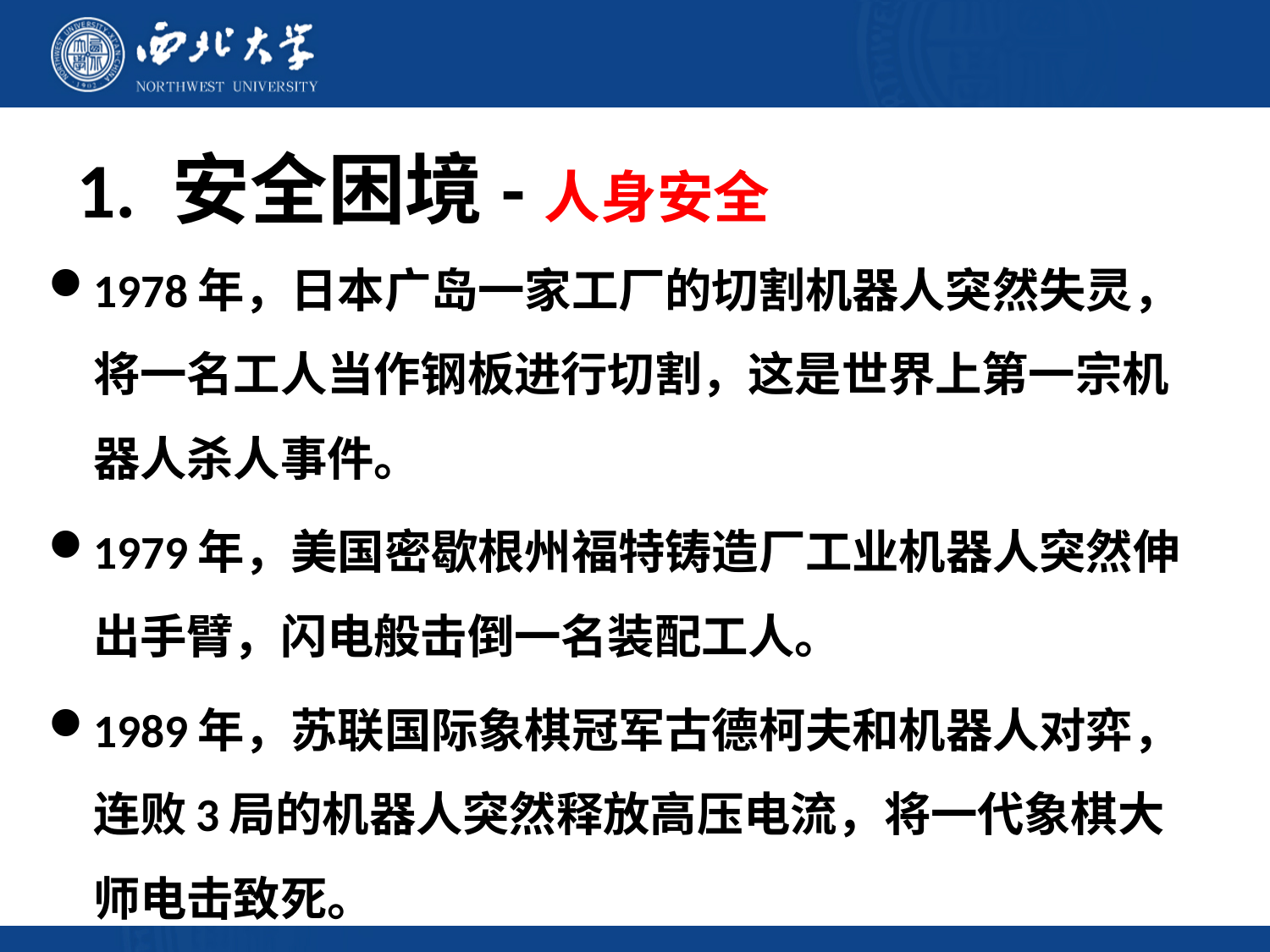

# 1. 安全困境-人身安全
1978年，日本广岛一家工厂的切割机器人突然失灵，将一名工人当作钢板进行切割，这是世界上第一宗机器人杀人事件。
1979年，美国密歇根州福特铸造厂工业机器人突然伸出手臂，闪电般击倒一名装配工人。
1989年，苏联国际象棋冠军古德柯夫和机器人对弈，连败3局的机器人突然释放高压电流，将一代象棋大师电击致死。